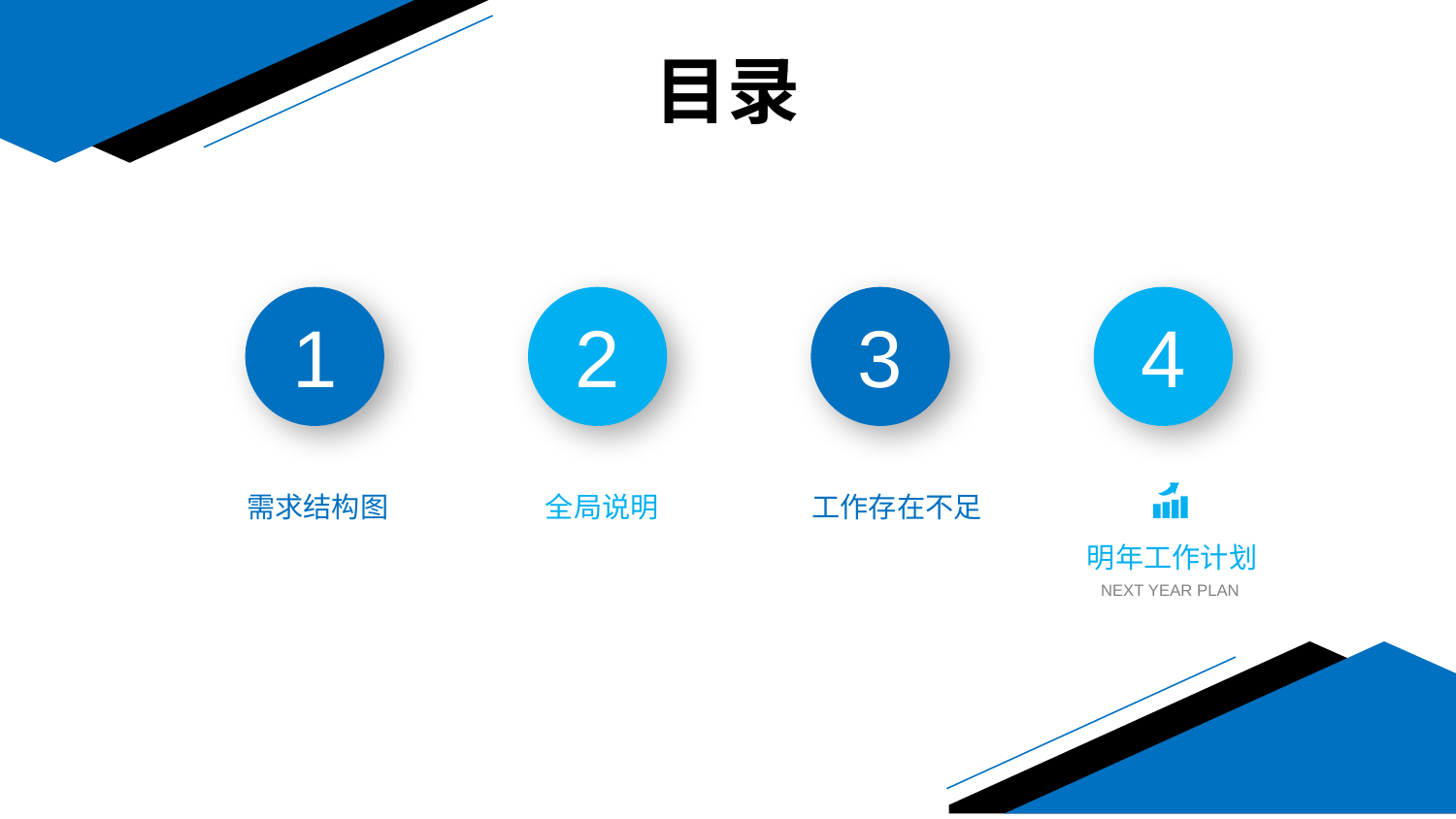

目录
目  录

1

2

3

4

需求结构图
全局说明
工作存在不足

明年工作计划
NEXT YEAR PLAN